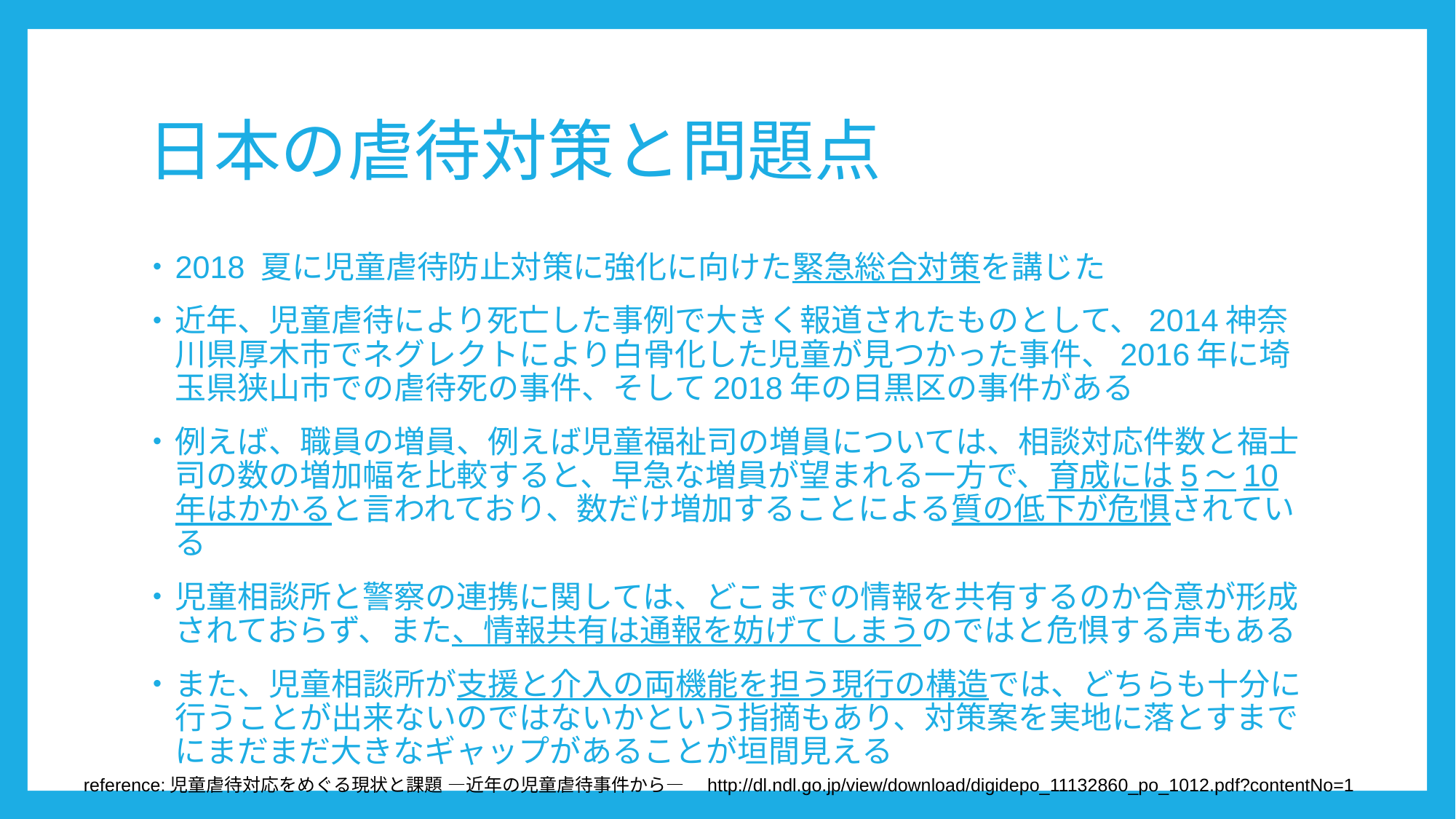

# 日本の虐待対策と問題点
2018 夏に児童虐待防止対策に強化に向けた緊急総合対策を講じた
近年、児童虐待により死亡した事例で大きく報道されたものとして、2014神奈川県厚木市でネグレクトにより白骨化した児童が見つかった事件、2016年に埼玉県狭山市での虐待死の事件、そして2018年の目黒区の事件がある
例えば、職員の増員、例えば児童福祉司の増員については、相談対応件数と福士司の数の増加幅を比較すると、早急な増員が望まれる一方で、育成には5～10年はかかると言われており、数だけ増加することによる質の低下が危惧されている
児童相談所と警察の連携に関しては、どこまでの情報を共有するのか合意が形成されておらず、また、情報共有は通報を妨げてしまうのではと危惧する声もある
また、児童相談所が支援と介入の両機能を担う現行の構造では、どちらも十分に行うことが出来ないのではないかという指摘もあり、対策案を実地に落とすまでにまだまだ大きなギャップがあることが垣間見える
reference:児童虐待対応をめぐる現状と課題 ―近年の児童虐待事件から―　http://dl.ndl.go.jp/view/download/digidepo_11132860_po_1012.pdf?contentNo=1